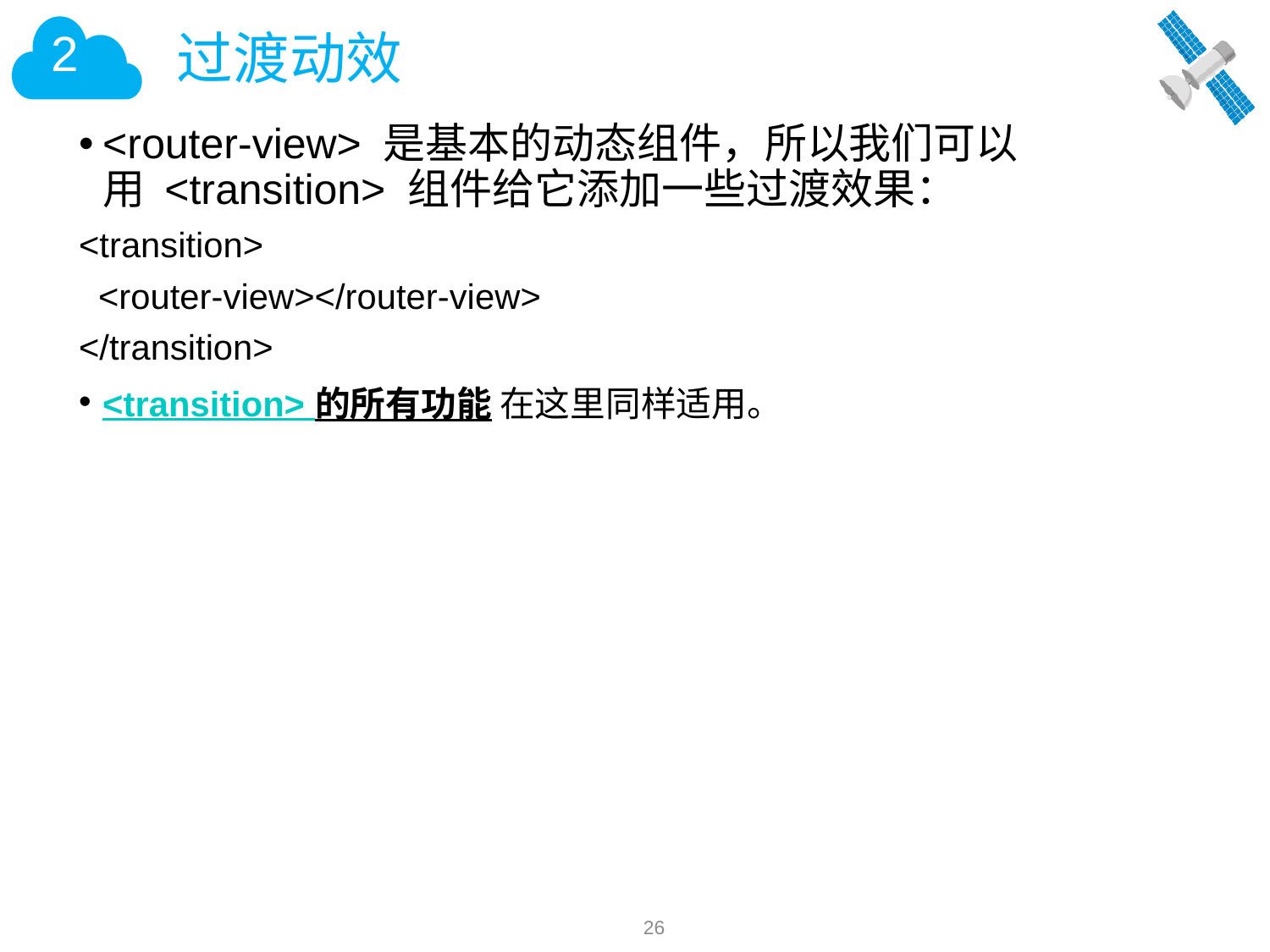

# 过渡动效
<router-view> 是基本的动态组件，所以我们可以用 <transition> 组件给它添加一些过渡效果：
<transition>
  <router-view></router-view>
</transition>
<transition> 的所有功能 在这里同样适用。

26